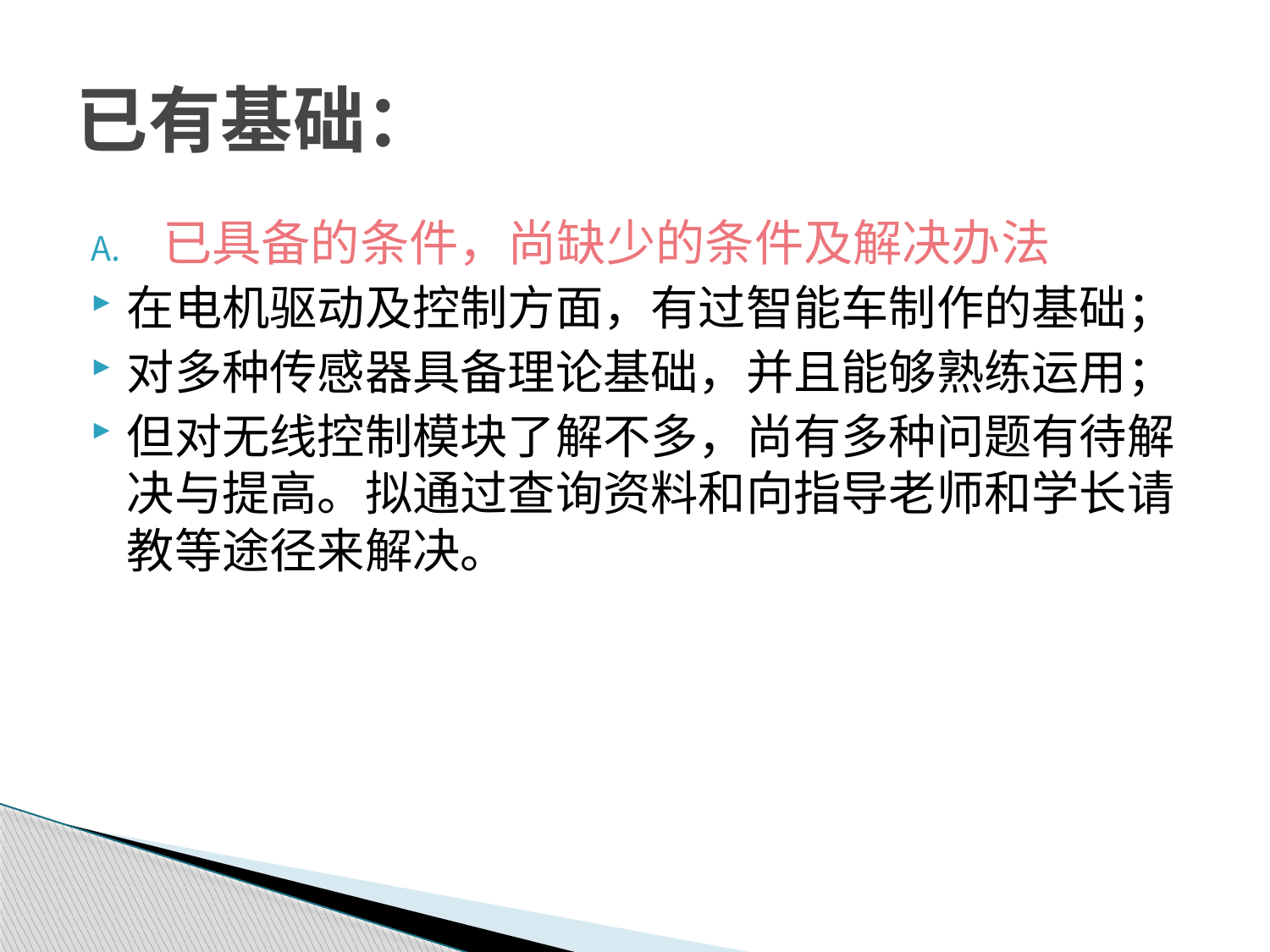

# 已有基础：
已具备的条件，尚缺少的条件及解决办法
在电机驱动及控制方面，有过智能车制作的基础；
对多种传感器具备理论基础，并且能够熟练运用；
但对无线控制模块了解不多，尚有多种问题有待解决与提高。拟通过查询资料和向指导老师和学长请教等途径来解决。